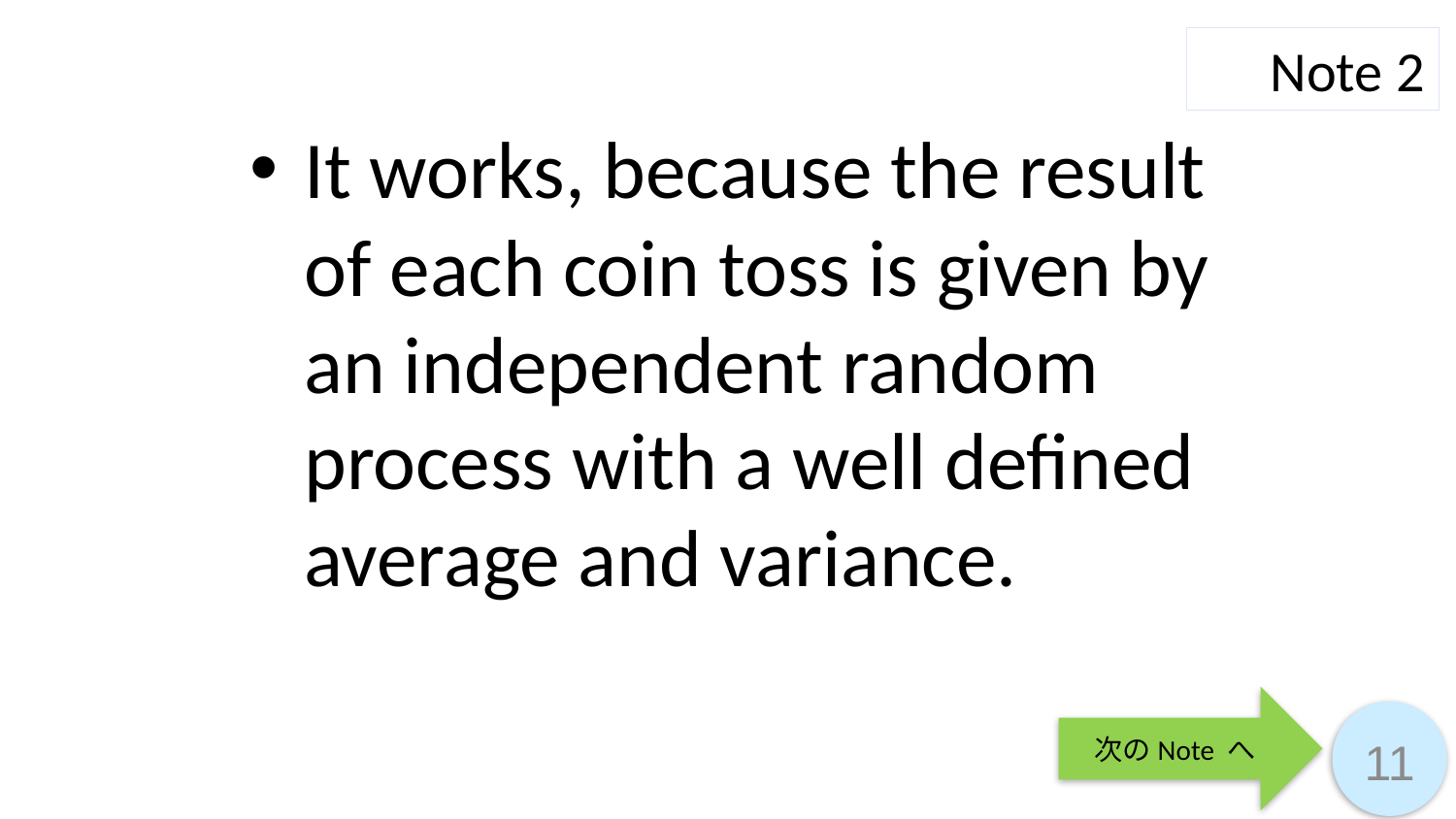

Note 2
It works, because the result of each coin toss is given by an independent random process with a well defined average and variance.
次のNote へ
11